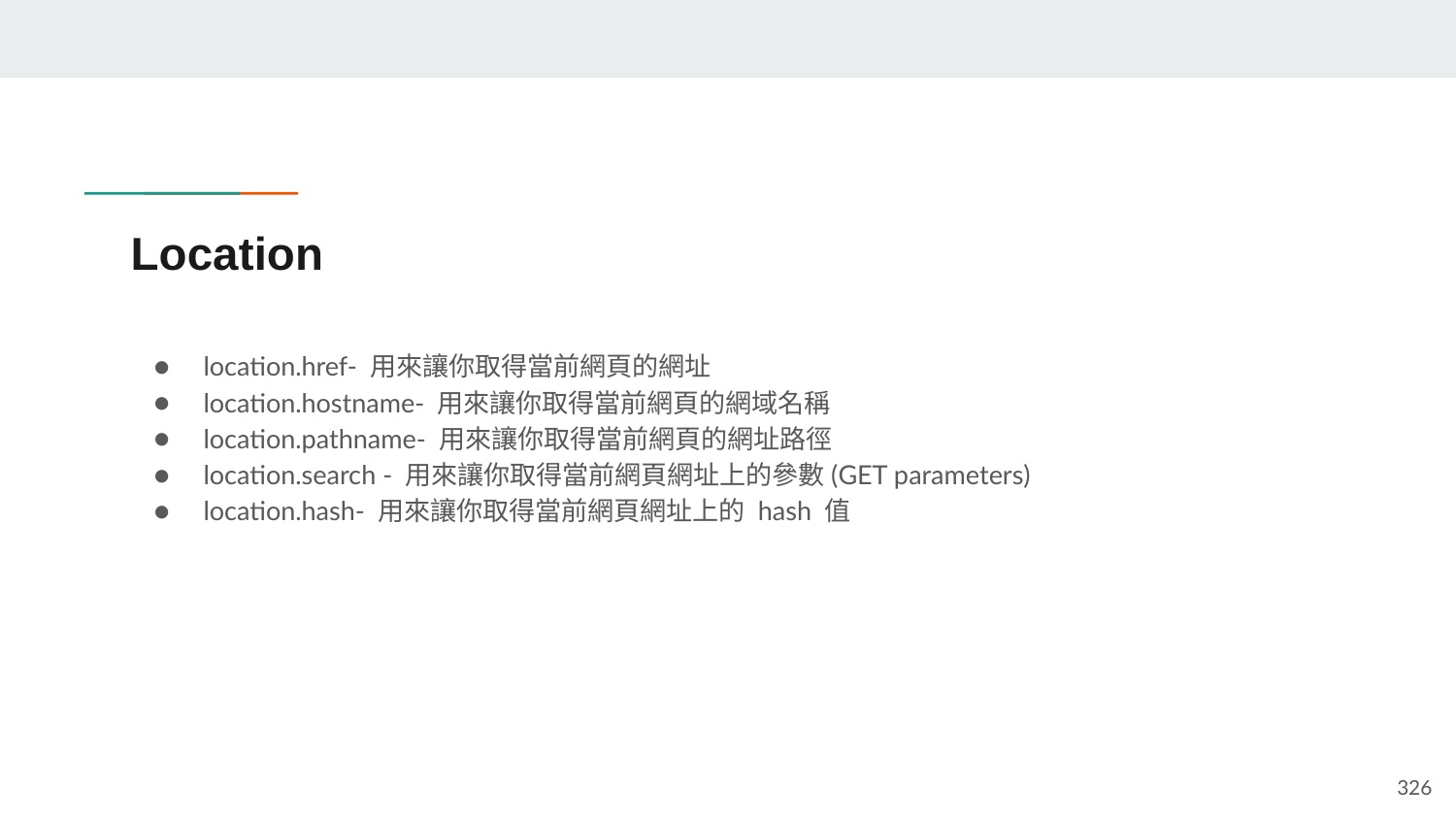

# Location
location.href- 用來讓你取得當前網頁的網址
location.hostname- 用來讓你取得當前網頁的網域名稱
location.pathname- 用來讓你取得當前網頁的網址路徑
location.search - 用來讓你取得當前網頁網址上的參數(GET parameters)
location.hash- 用來讓你取得當前網頁網址上的 hash 值

326